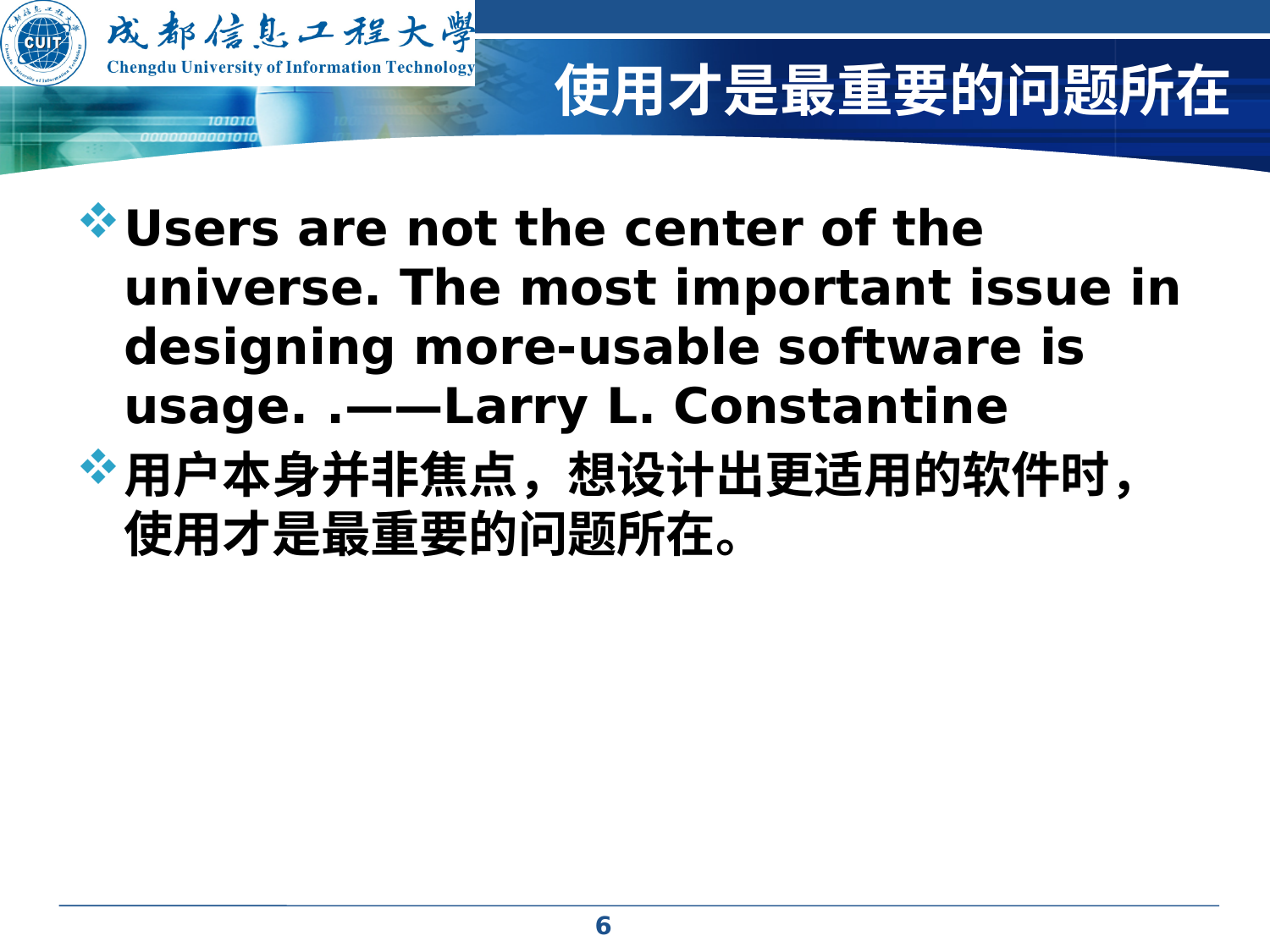

# 使用才是最重要的问题所在
Users are not the center of the universe. The most important issue in designing more-usable software is usage. .——Larry L. Constantine
用户本身并非焦点，想设计出更适用的软件时，使用才是最重要的问题所在。
6